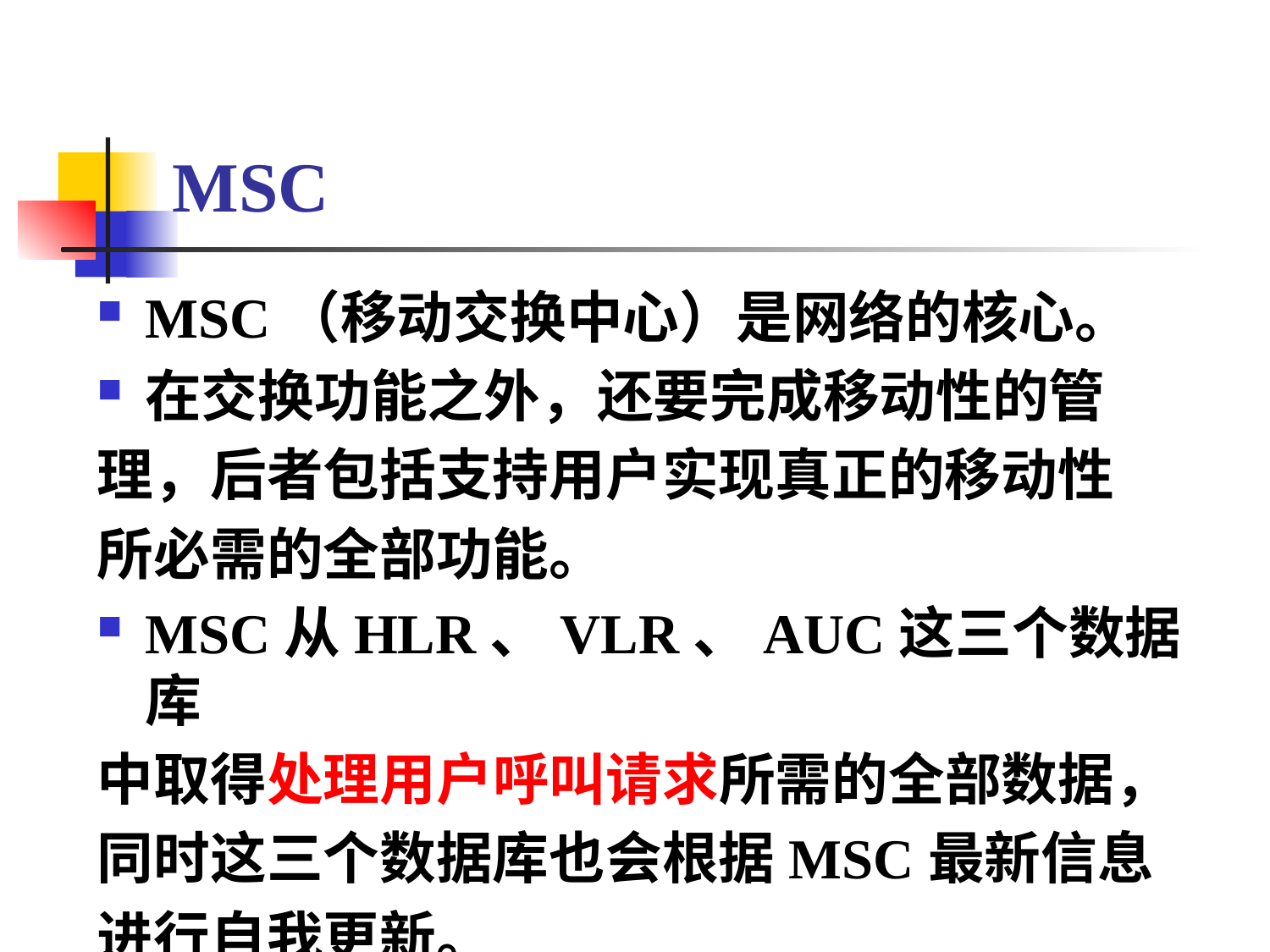

# MSC
MSC（移动交换中心）是网络的核心。
在交换功能之外，还要完成移动性的管
理，后者包括支持用户实现真正的移动性
所必需的全部功能。
MSC从HLR、VLR、AUC这三个数据库
中取得处理用户呼叫请求所需的全部数据，
同时这三个数据库也会根据MSC最新信息
进行自我更新。